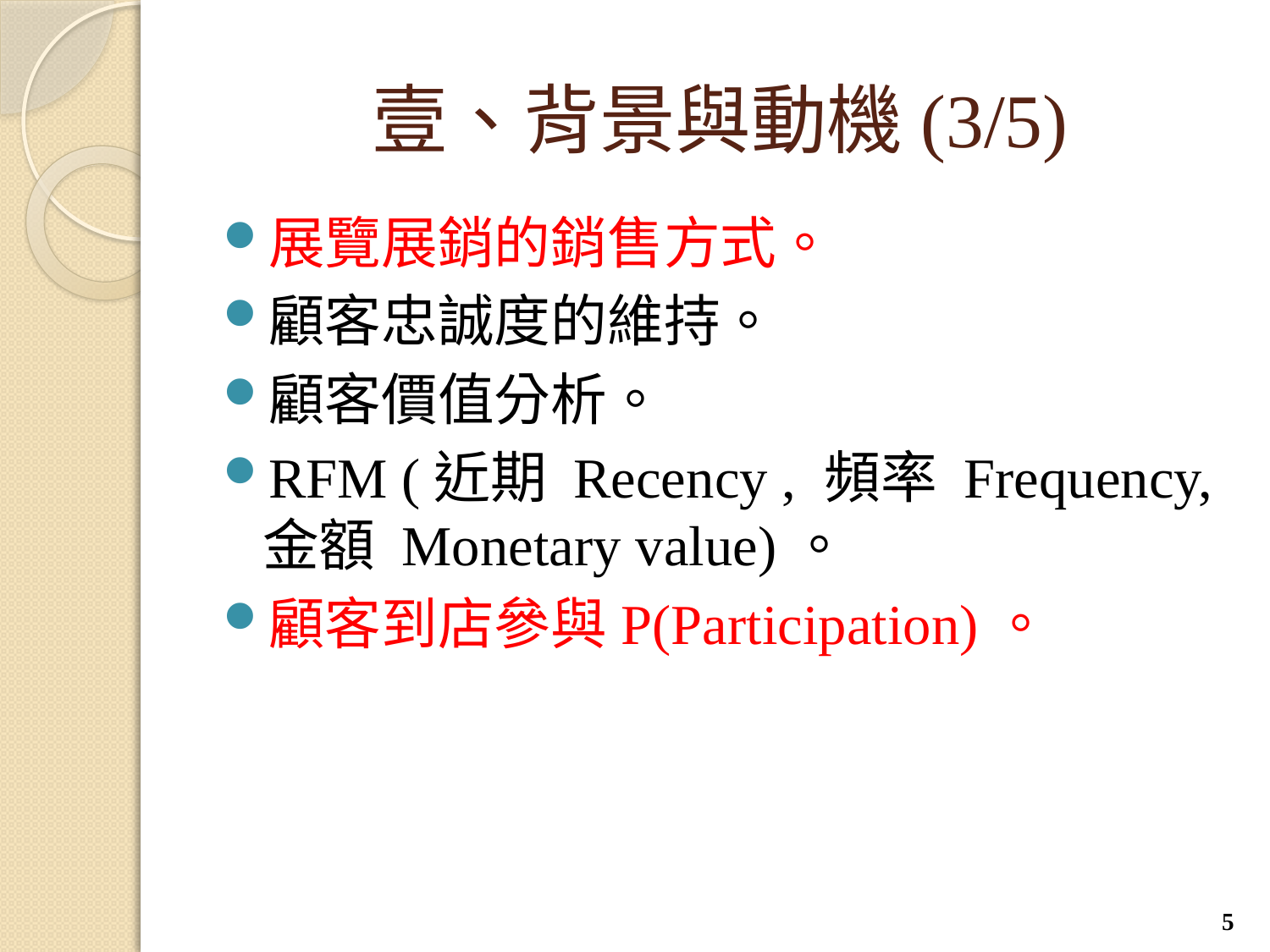

# 壹、背景與動機(3/5)
展覽展銷的銷售方式。
顧客忠誠度的維持。
顧客價值分析。
RFM (近期 Recency , 頻率 Frequency, 金額 Monetary value)。
顧客到店參與P(Participation)。
5